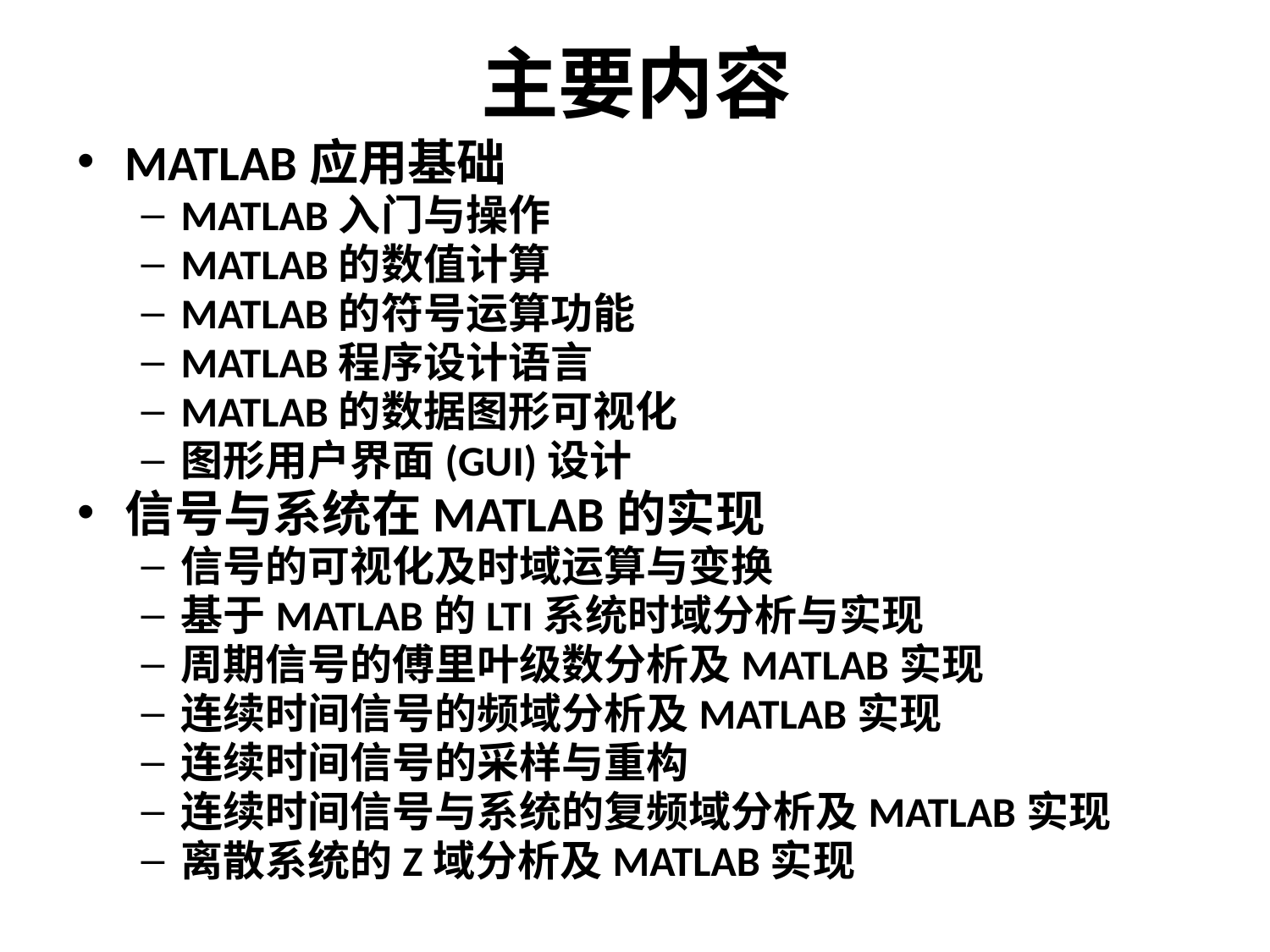

# 主要内容
MATLAB应用基础
MATLAB入门与操作
MATLAB的数值计算
MATLAB的符号运算功能
MATLAB程序设计语言
MATLAB的数据图形可视化
图形用户界面(GUI)设计
信号与系统在MATLAB的实现
信号的可视化及时域运算与变换
基于MATLAB的LTI系统时域分析与实现
周期信号的傅里叶级数分析及MATLAB实现
连续时间信号的频域分析及MATLAB实现
连续时间信号的采样与重构
连续时间信号与系统的复频域分析及MATLAB实现
离散系统的Z域分析及MATLAB实现